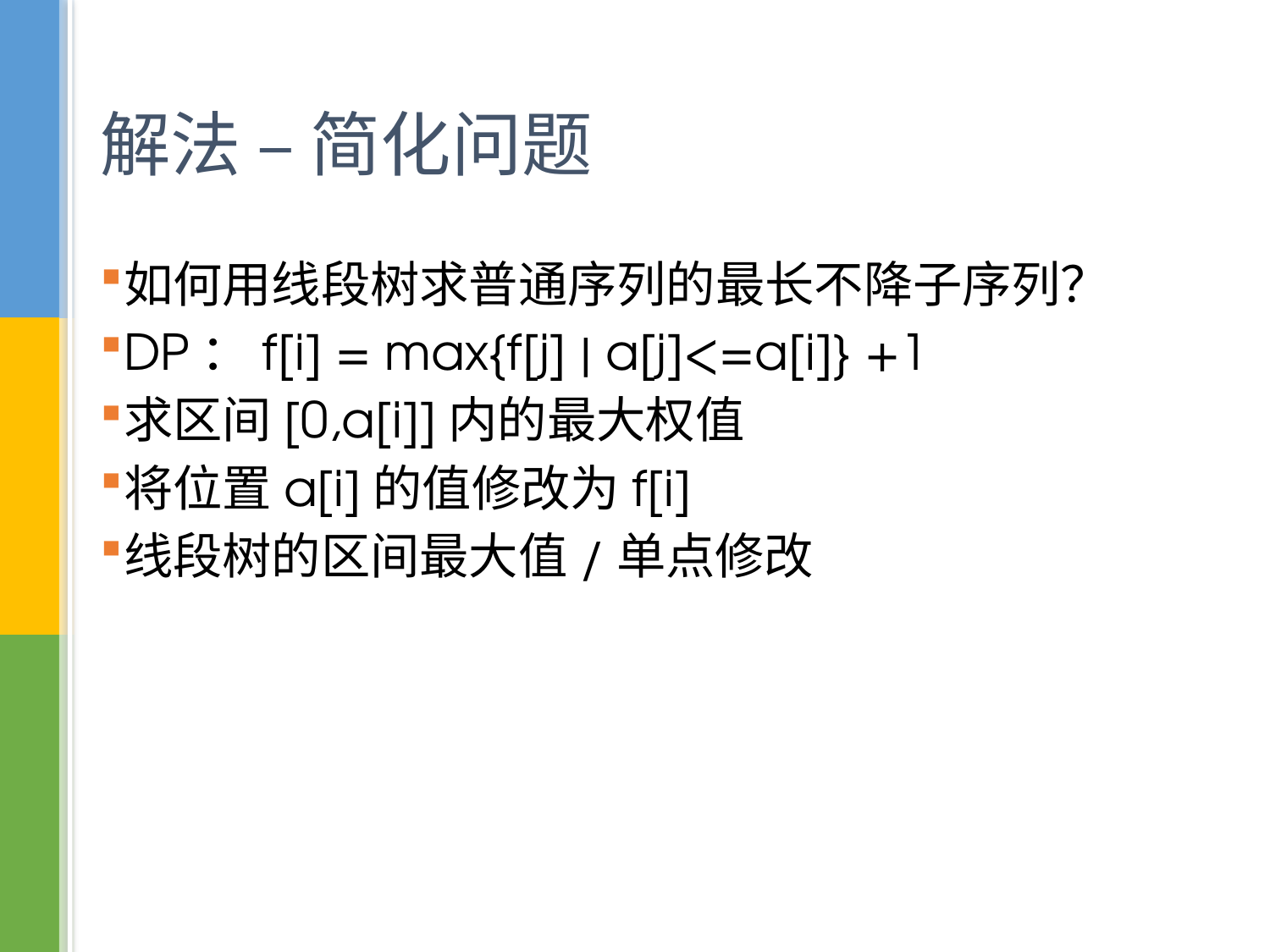

# 解法 – 简化问题
如何用线段树求普通序列的最长不降子序列？
DP：f[i] = max{f[j] | a[j]<=a[i]} +1
求区间[0,a[i]]内的最大权值
将位置a[i]的值修改为f[i]
线段树的区间最大值/单点修改